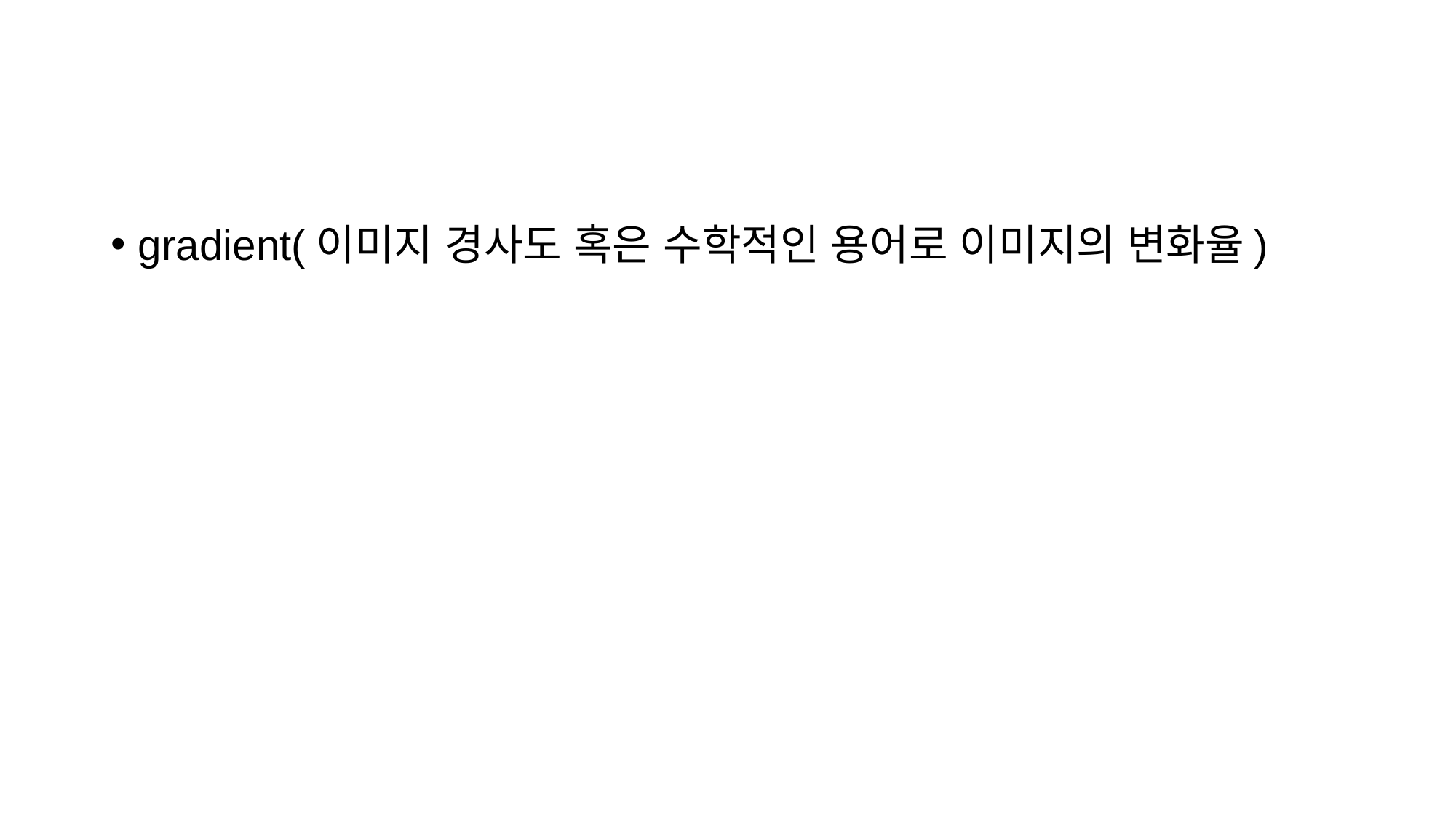

#
gradient(이미지 경사도 혹은 수학적인 용어로 이미지의 변화율)